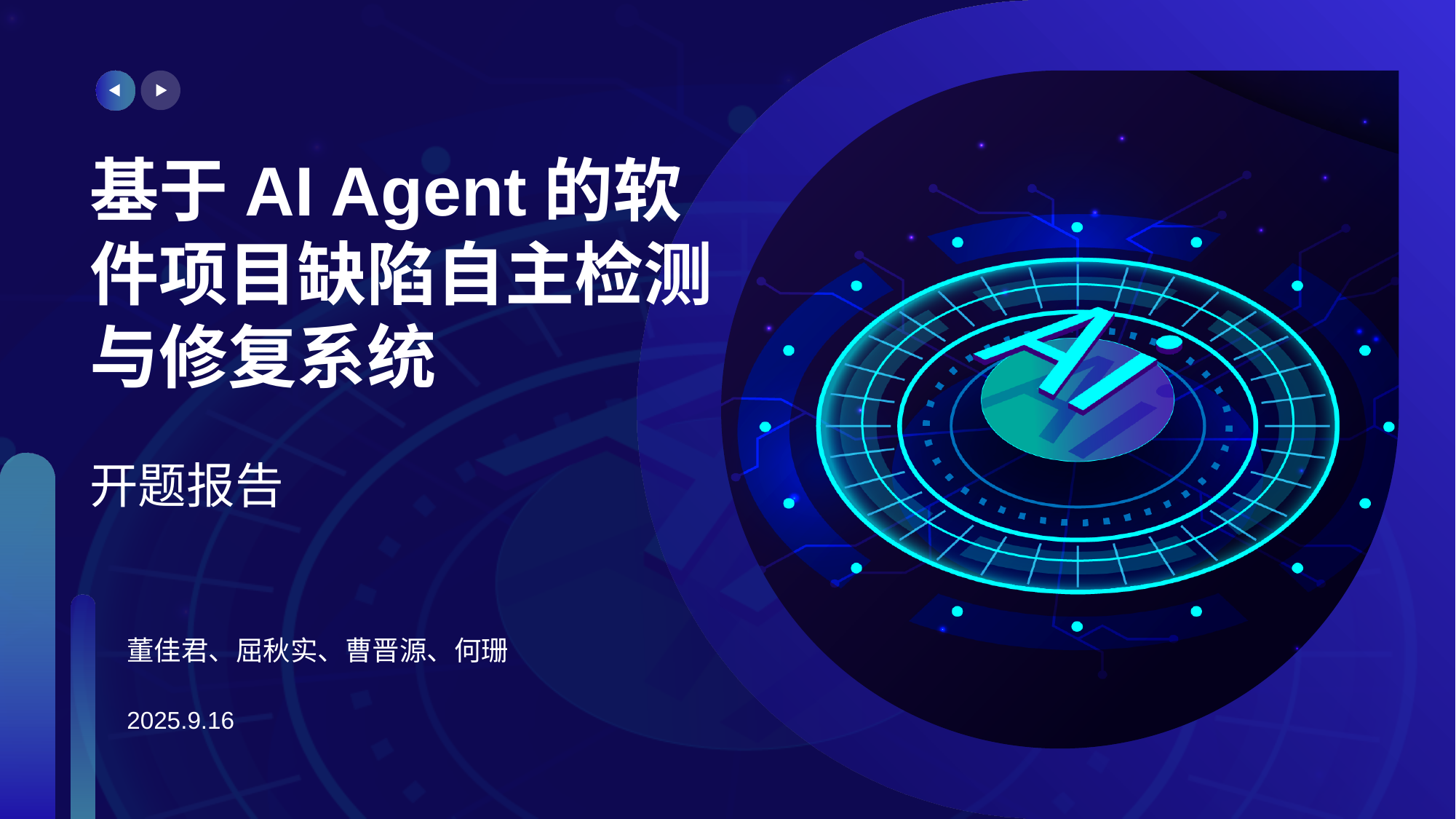

# 基于AI Agent的软件项目缺陷自主检测与修复系统
开题报告
董佳君、屈秋实、曹晋源、何珊
2025.9.16